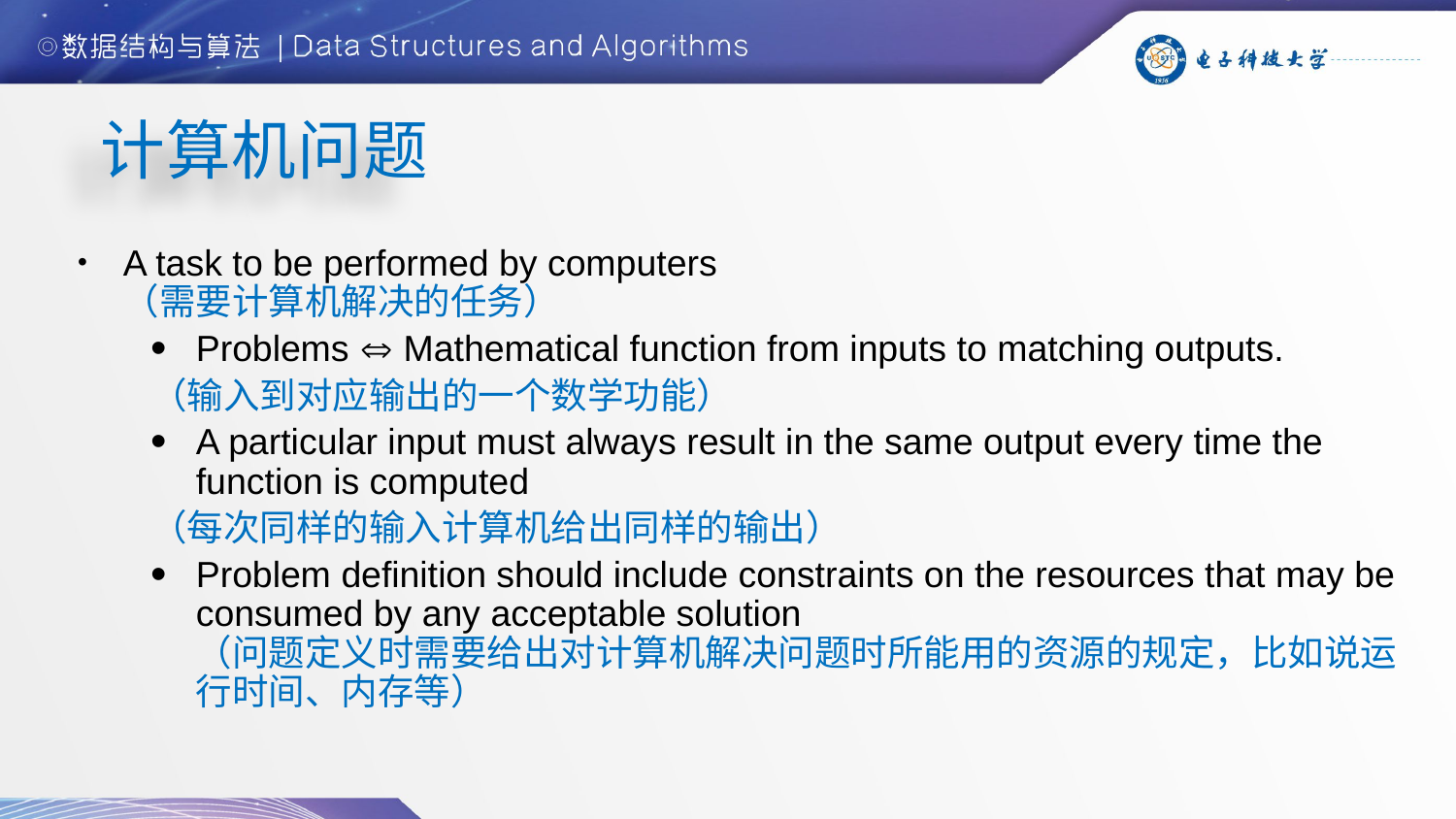

# 计算机问题
A task to be performed by computers
（需要计算机解决的任务）
Problems ⇔ Mathematical function from inputs to matching outputs.
（输入到对应输出的一个数学功能）
A particular input must always result in the same output every time the function is computed
（每次同样的输入计算机给出同样的输出）
Problem definition should include constraints on the resources that may be consumed by any acceptable solution
（问题定义时需要给出对计算机解决问题时所能用的资源的规定，比如说运行时间、内存等）